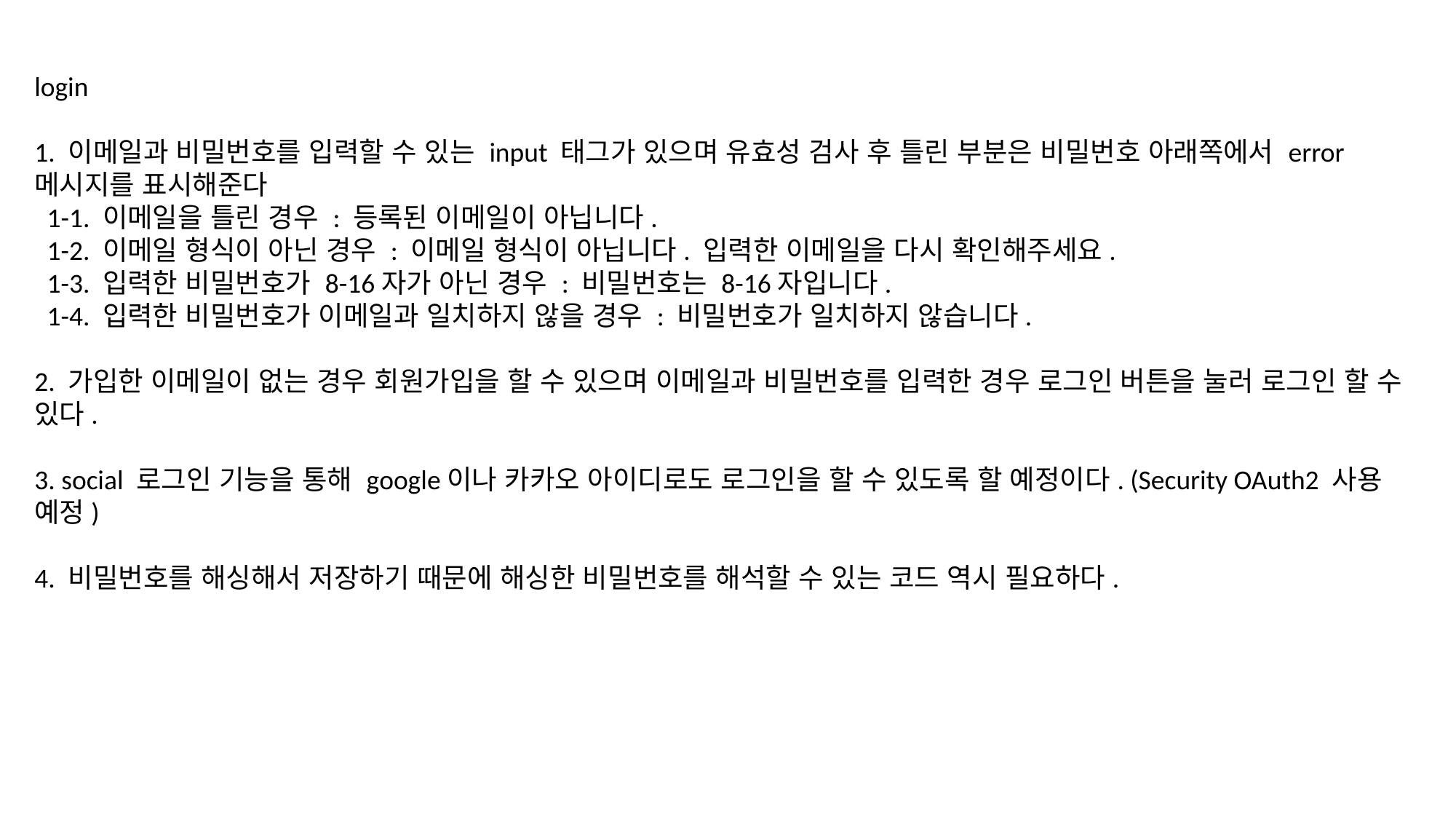

login

1. 이메일과 비밀번호를 입력할 수 있는 input 태그가 있으며 유효성 검사 후 틀린 부분은 비밀번호 아래쪽에서 error 메시지를 표시해준다
  1-1. 이메일을 틀린 경우 : 등록된 이메일이 아닙니다.
  1-2. 이메일 형식이 아닌 경우 : 이메일 형식이 아닙니다. 입력한 이메일을 다시 확인해주세요.
  1-3. 입력한 비밀번호가 8-16자가 아닌 경우 : 비밀번호는 8-16자입니다.
  1-4. 입력한 비밀번호가 이메일과 일치하지 않을 경우 : 비밀번호가 일치하지 않습니다.

2. 가입한 이메일이 없는 경우 회원가입을 할 수 있으며 이메일과 비밀번호를 입력한 경우 로그인 버튼을 눌러 로그인 할 수 있다.

3. social 로그인 기능을 통해 google이나 카카오 아이디로도 로그인을 할 수 있도록 할 예정이다. (Security OAuth2 사용 예정)

4. 비밀번호를 해싱해서 저장하기 때문에 해싱한 비밀번호를 해석할 수 있는 코드 역시 필요하다.